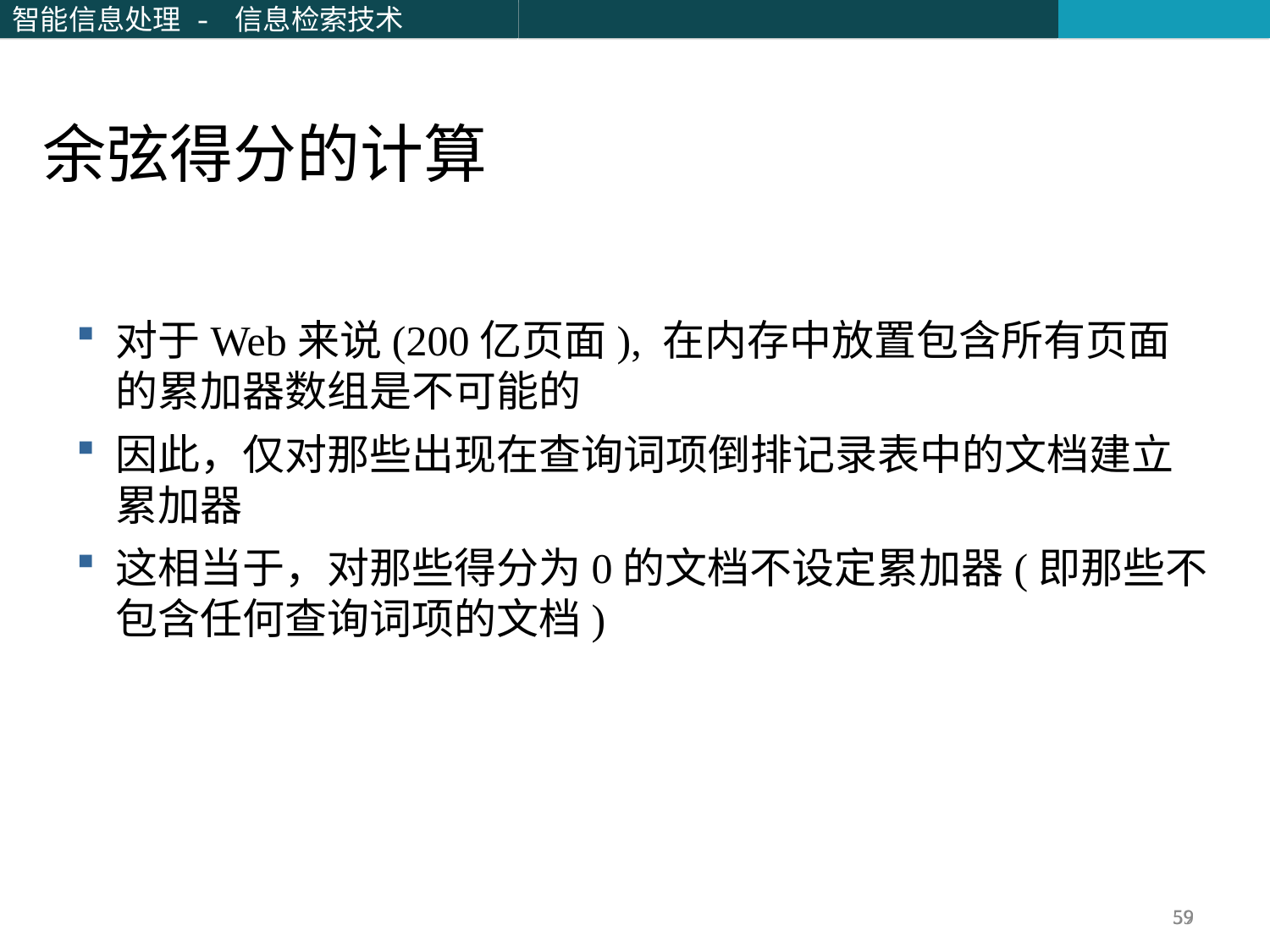

余弦得分的计算
对于Web来说(200亿页面), 在内存中放置包含所有页面的累加器数组是不可能的
因此，仅对那些出现在查询词项倒排记录表中的文档建立累加器
这相当于，对那些得分为0的文档不设定累加器(即那些不包含任何查询词项的文档)
59
59